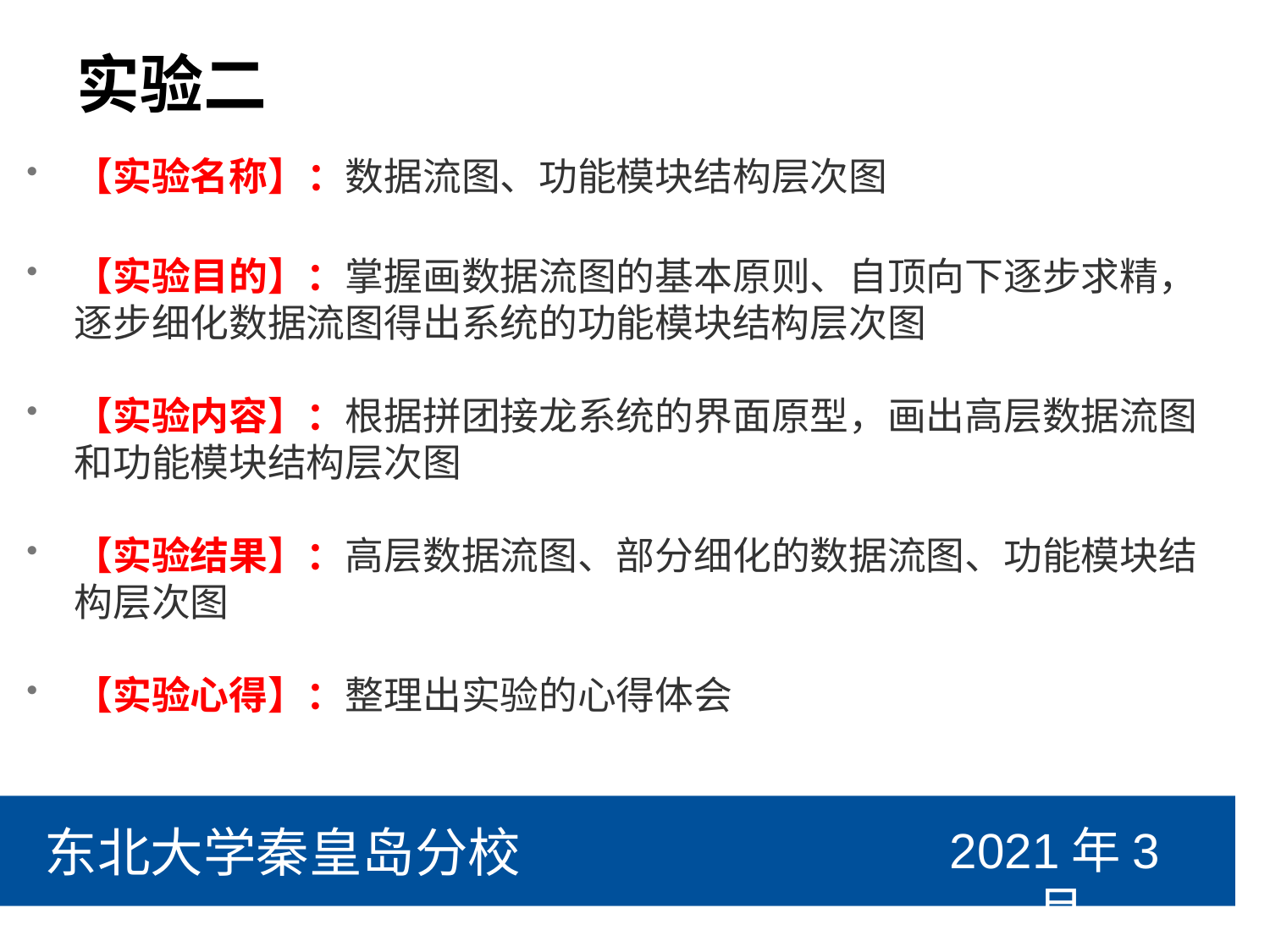

# 实验二
【实验名称】：数据流图、功能模块结构层次图

【实验目的】：掌握画数据流图的基本原则、自顶向下逐步求精，逐步细化数据流图得出系统的功能模块结构层次图

【实验内容】：根据拼团接龙系统的界面原型，画出高层数据流图和功能模块结构层次图

【实验结果】：高层数据流图、部分细化的数据流图、功能模块结构层次图

【实验心得】：整理出实验的心得体会